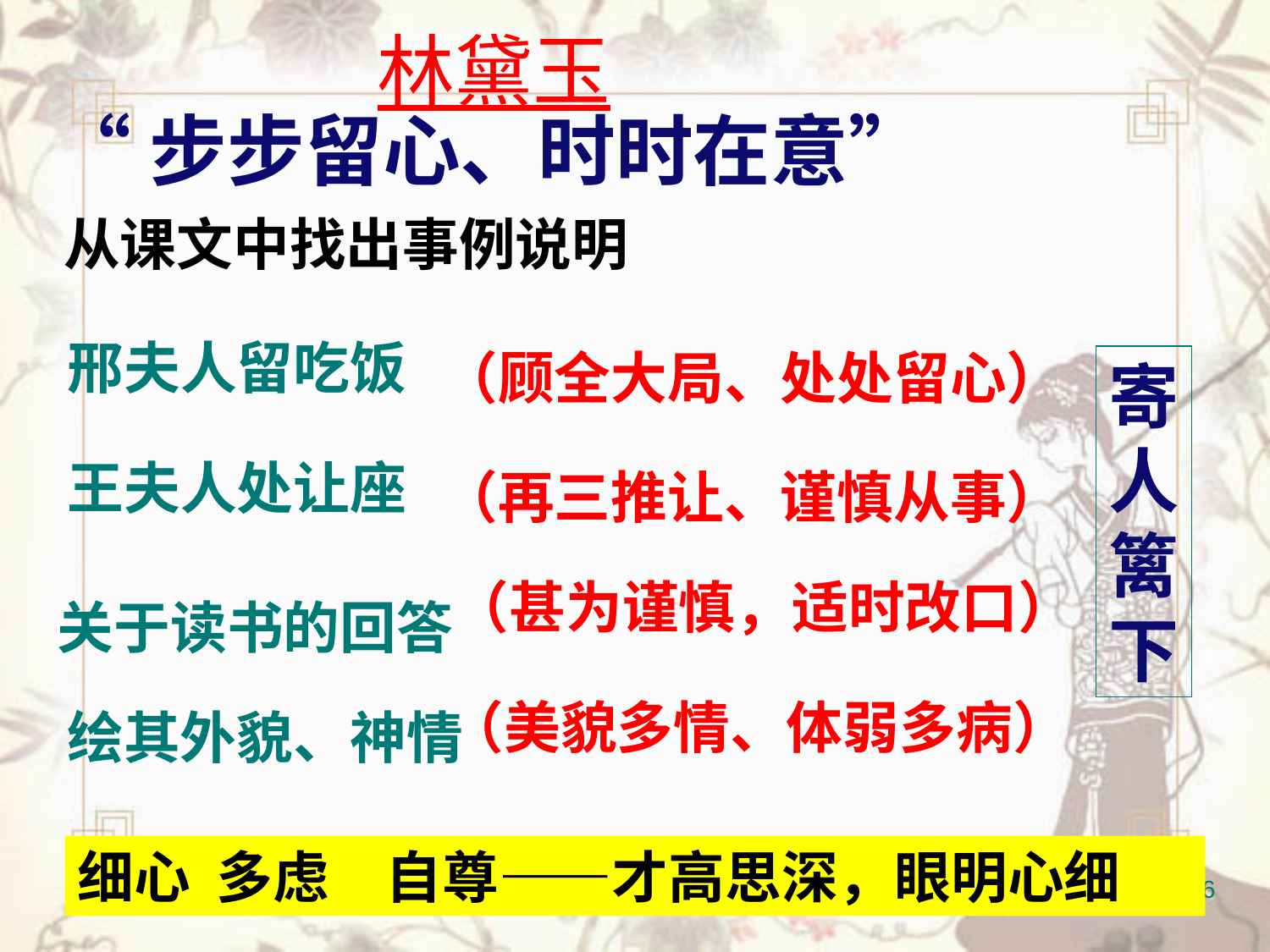

林黛玉
“步步留心、时时在意”
从课文中找出事例说明
邢夫人留吃饭
（顾全大局、处处留心）
寄
人
篱
下
王夫人处让座
（再三推让、谨慎从事）
（甚为谨慎，适时改口）
关于读书的回答
（美貌多情、体弱多病）
绘其外貌、神情
细心  多虑　自尊——才高思深，眼明心细
36